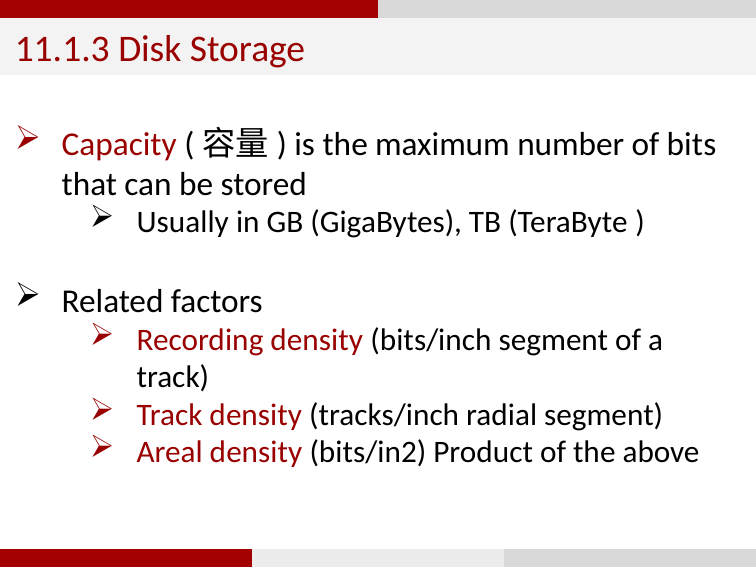

11.1.3 Disk Storage

Capacity (容量) is the maximum number of bits that can be stored
Usually in GB (GigaBytes), TB (TeraByte )

Related factors
Recording density (bits/inch segment of a track)
Track density (tracks/inch radial segment)
Areal density (bits/in2) Product of the above

36